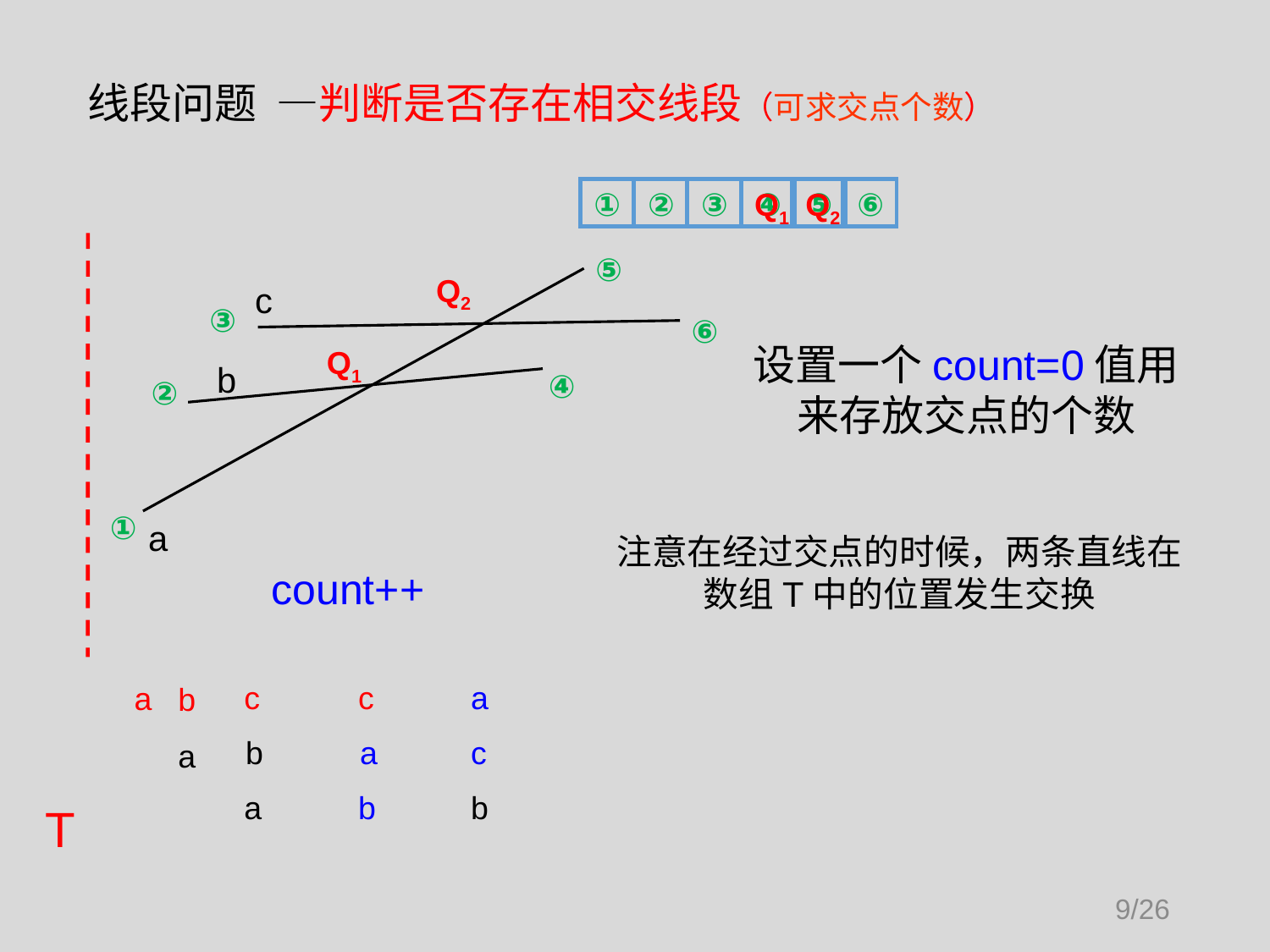

线段问题  —判断是否存在相交线段（可求交点个数）
①

②

③

④

⑤

⑥

Q1

Q2

⑤
③
⑥
④
②
①
Q2
c
b
a
设置一个count=0值用来存放交点的个数
Q1
注意在经过交点的时候，两条直线在数组T中的位置发生交换
count++
c
b
a
c
a
b
a
c
b
a
b
a
T
9/26